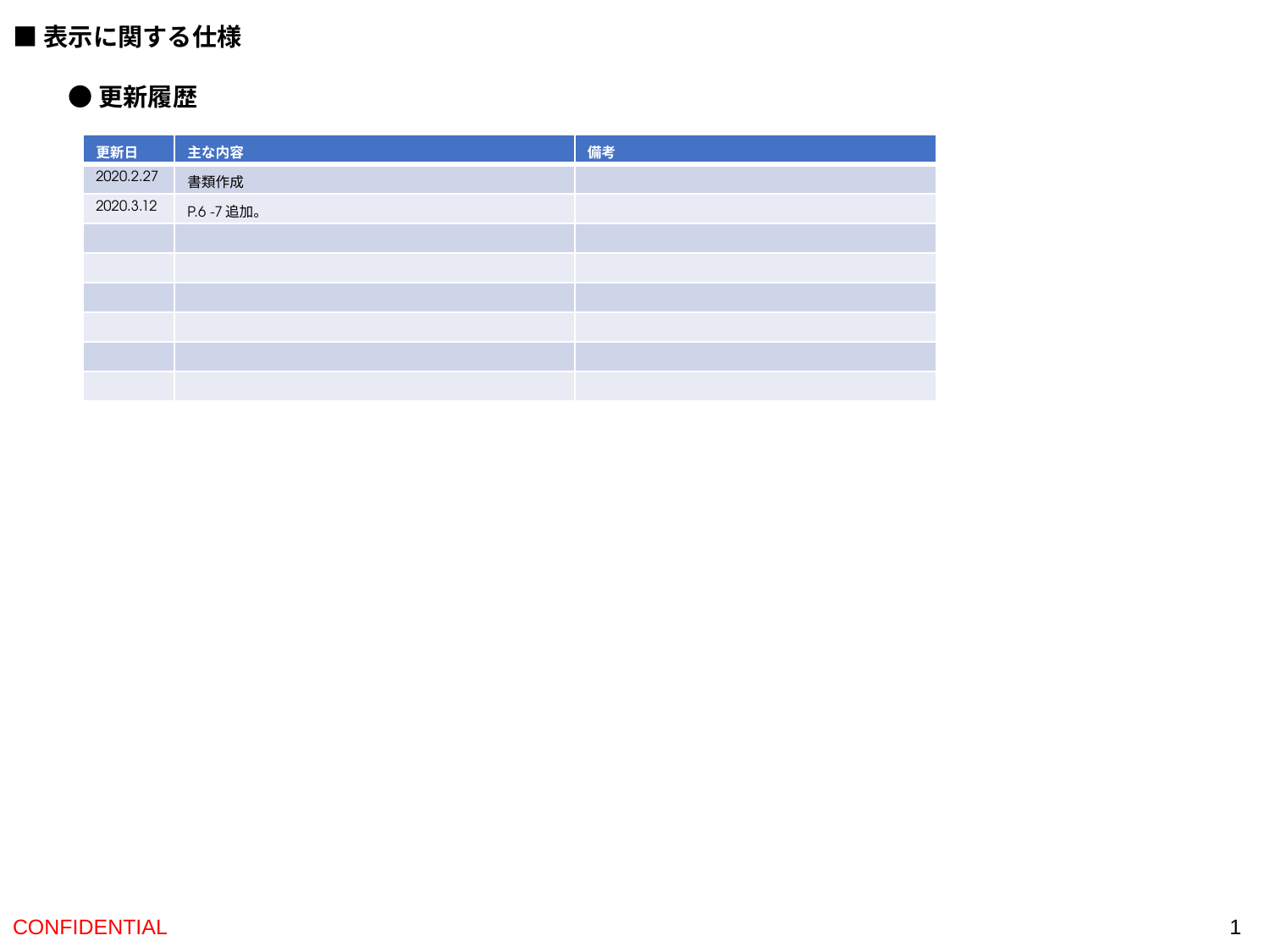

■表示に関する仕様
●更新履歴
| 更新日 | 主な内容 | 備考 |
| --- | --- | --- |
| 2020.2.27 | 書類作成 |  |
| 2020.3.12 | P.6 -7追加。 |  |
|  |  |  |
|  |  |  |
|  |  |  |
|  |  |  |
|  |  |  |
|  |  |  |
1
CONFIDENTIAL